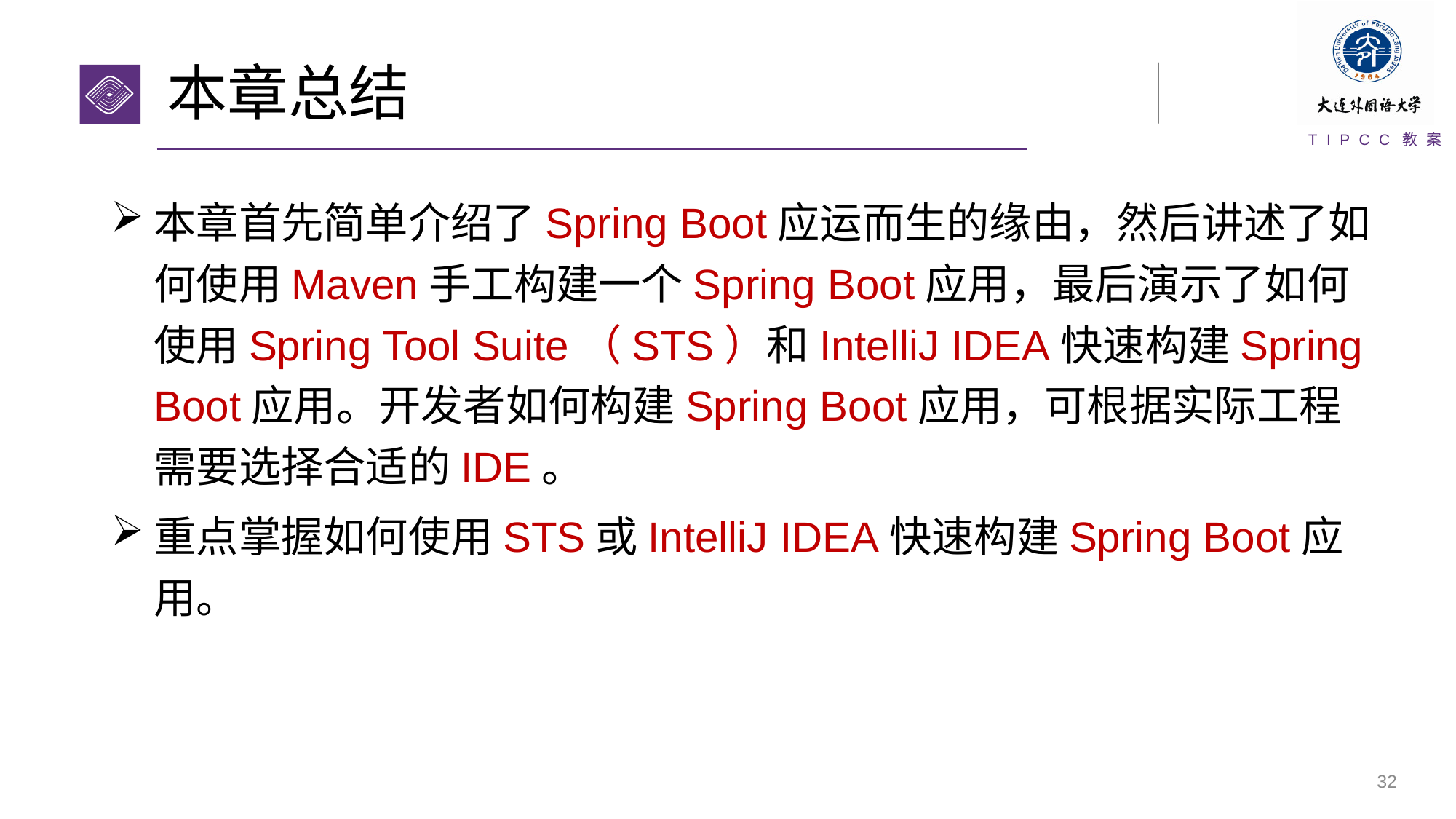

# 本章总结
本章首先简单介绍了Spring Boot应运而生的缘由，然后讲述了如何使用Maven手工构建一个Spring Boot应用，最后演示了如何使用Spring Tool Suite（STS）和IntelliJ IDEA快速构建Spring Boot应用。开发者如何构建Spring Boot应用，可根据实际工程需要选择合适的IDE。
重点掌握如何使用STS或IntelliJ IDEA快速构建Spring Boot应用。
32